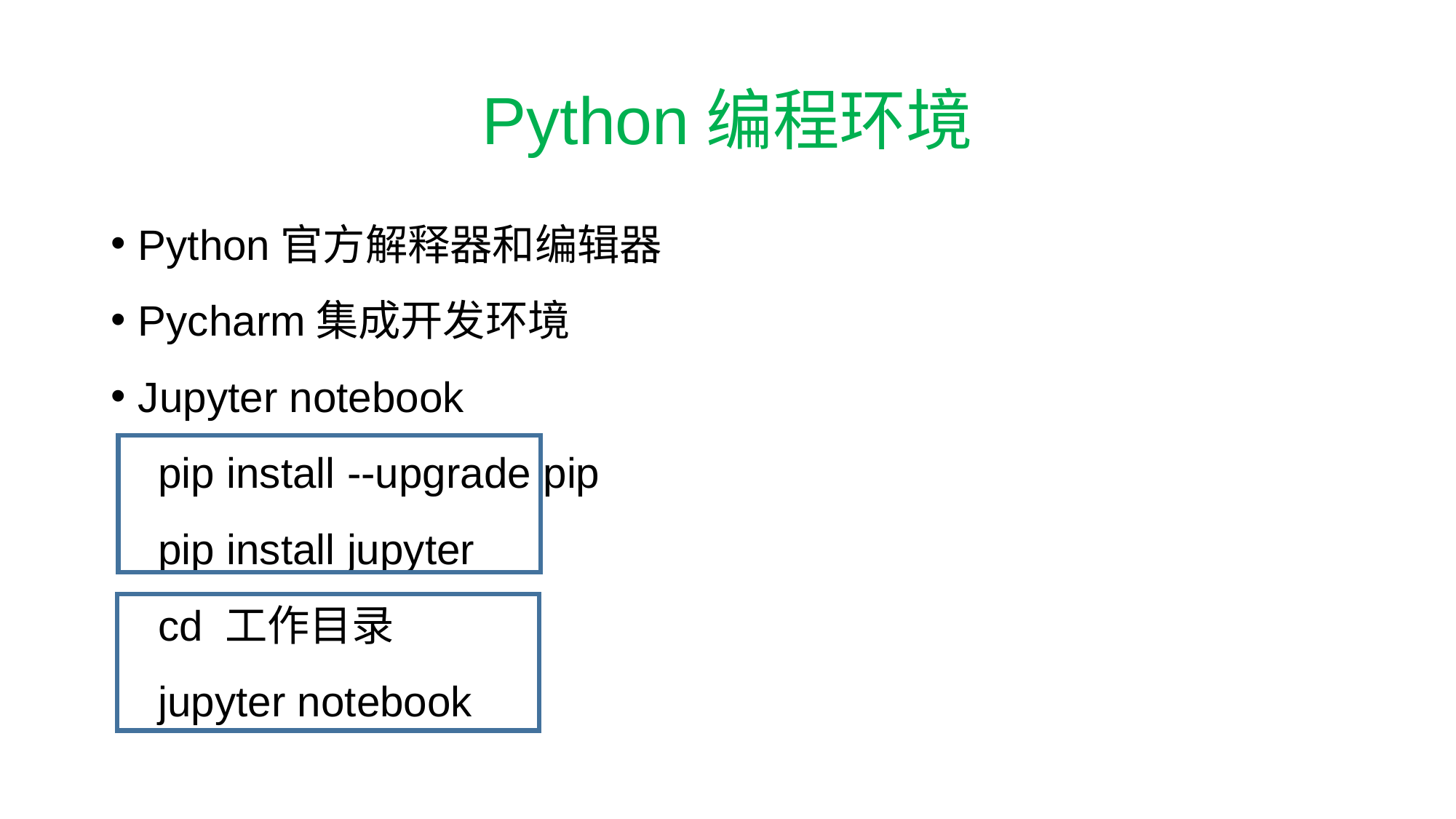

# Python编程环境
Python官方解释器和编辑器
Pycharm集成开发环境
Jupyter notebook
    pip install --upgrade pip
    pip install jupyter
    cd 工作目录
    jupyter notebook